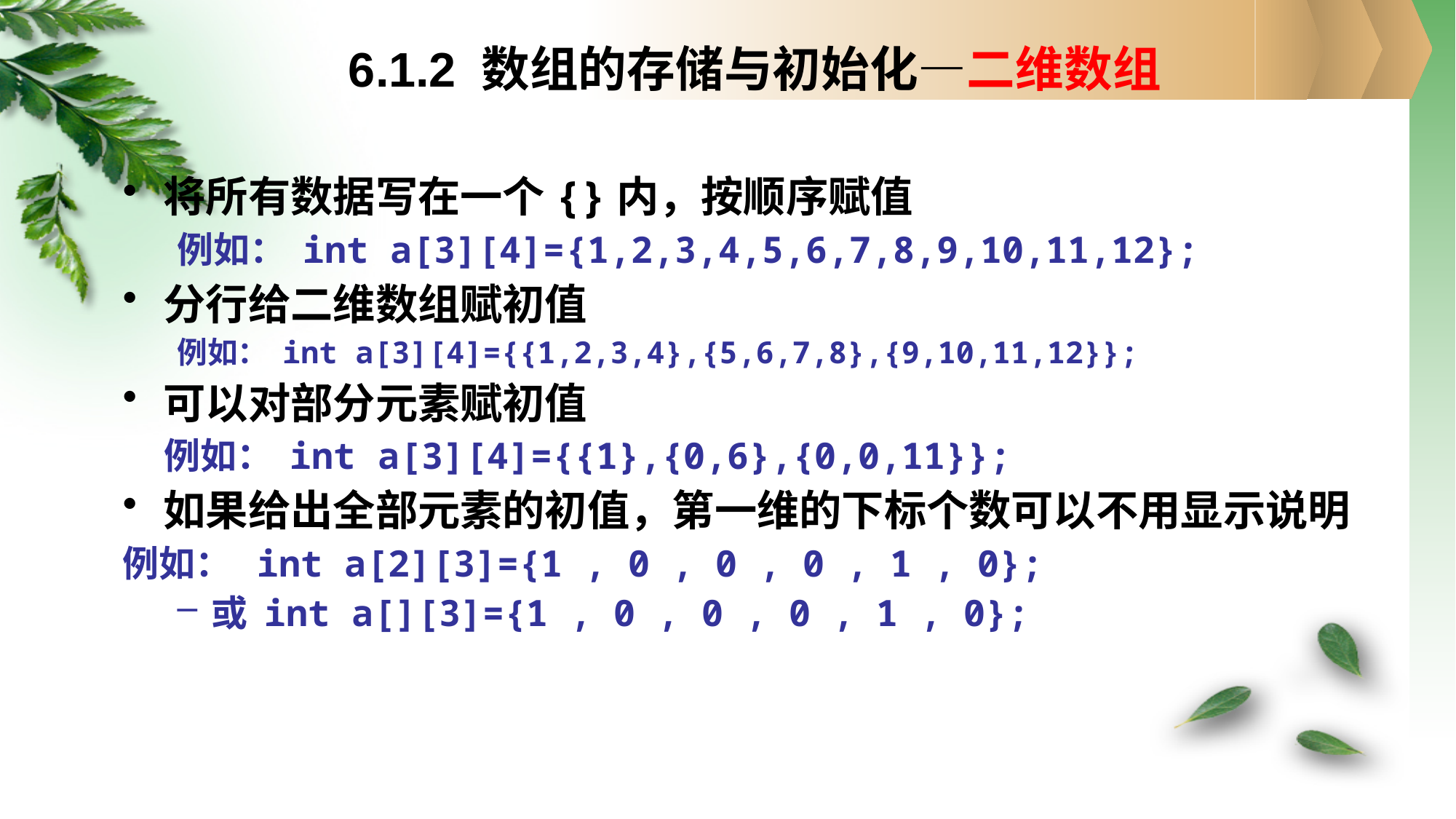

# 6.1.2 数组的存储与初始化—二维数组
将所有数据写在一个{}内，按顺序赋值
例如： int a[3][4]={1,2,3,4,5,6,7,8,9,10,11,12};
分行给二维数组赋初值
例如： int a[3][4]={{1,2,3,4},{5,6,7,8},{9,10,11,12}};
可以对部分元素赋初值
    例如： int a[3][4]={{1},{0,6},{0,0,11}};
如果给出全部元素的初值，第一维的下标个数可以不用显示说明
例如：  int a[2][3]={1 , 0 , 0 , 0 , 1 , 0};
或 int a[][3]={1 , 0 , 0 , 0 , 1 , 0};